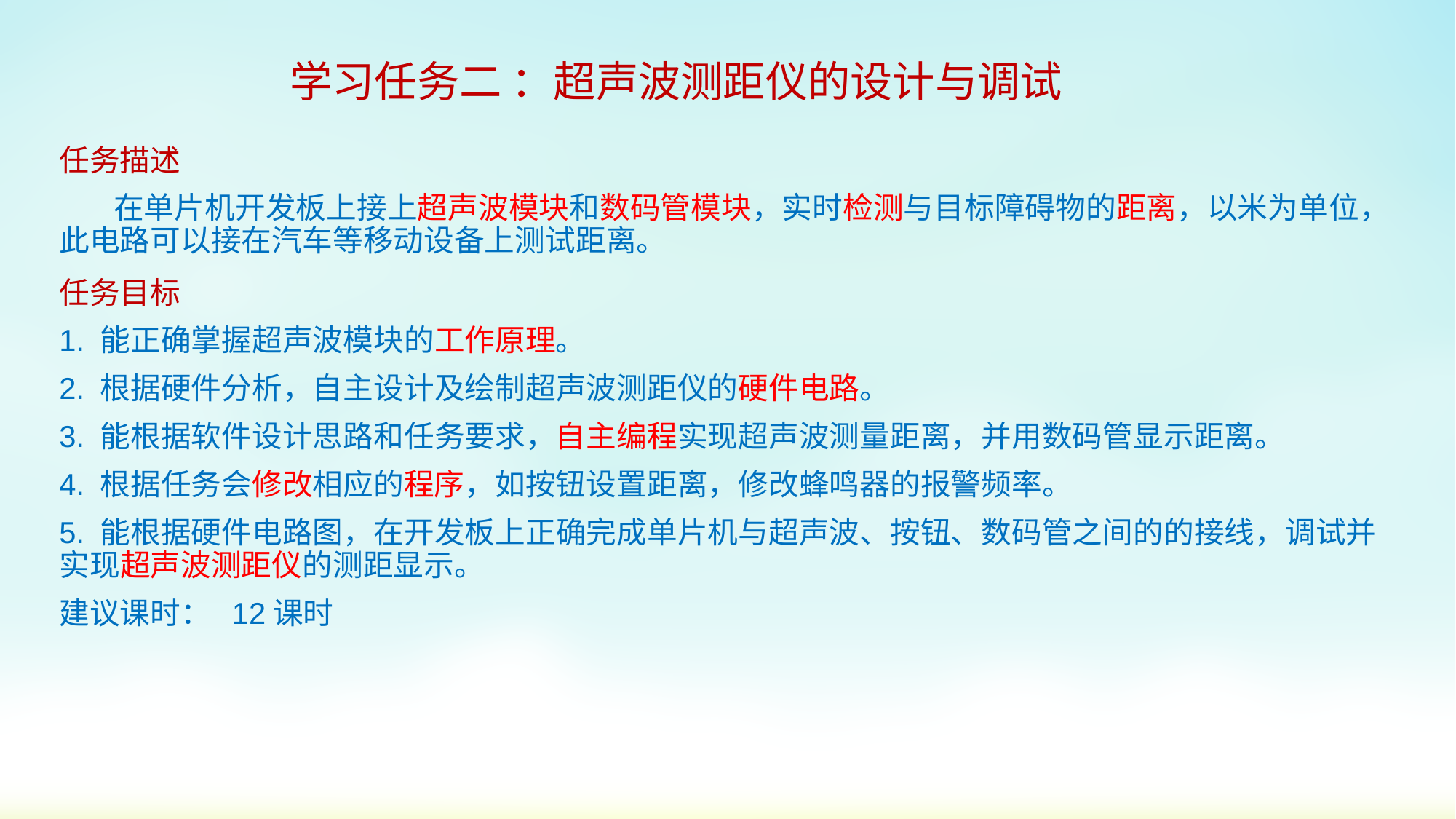

# 学习任务二 ：超声波测距仪的设计与调试
任务描述
       在单片机开发板上接上超声波模块和数码管模块，实时检测与目标障碍物的距离，以米为单位，此电路可以接在汽车等移动设备上测试距离。
任务目标
1. 能正确掌握超声波模块的工作原理。
2. 根据硬件分析，自主设计及绘制超声波测距仪的硬件电路。
3. 能根据软件设计思路和任务要求，自主编程实现超声波测量距离，并用数码管显示距离。
4. 根据任务会修改相应的程序，如按钮设置距离，修改蜂鸣器的报警频率。
5. 能根据硬件电路图，在开发板上正确完成单片机与超声波、按钮、数码管之间的的接线，调试并实现超声波测距仪的测距显示。
建议课时：  12课时